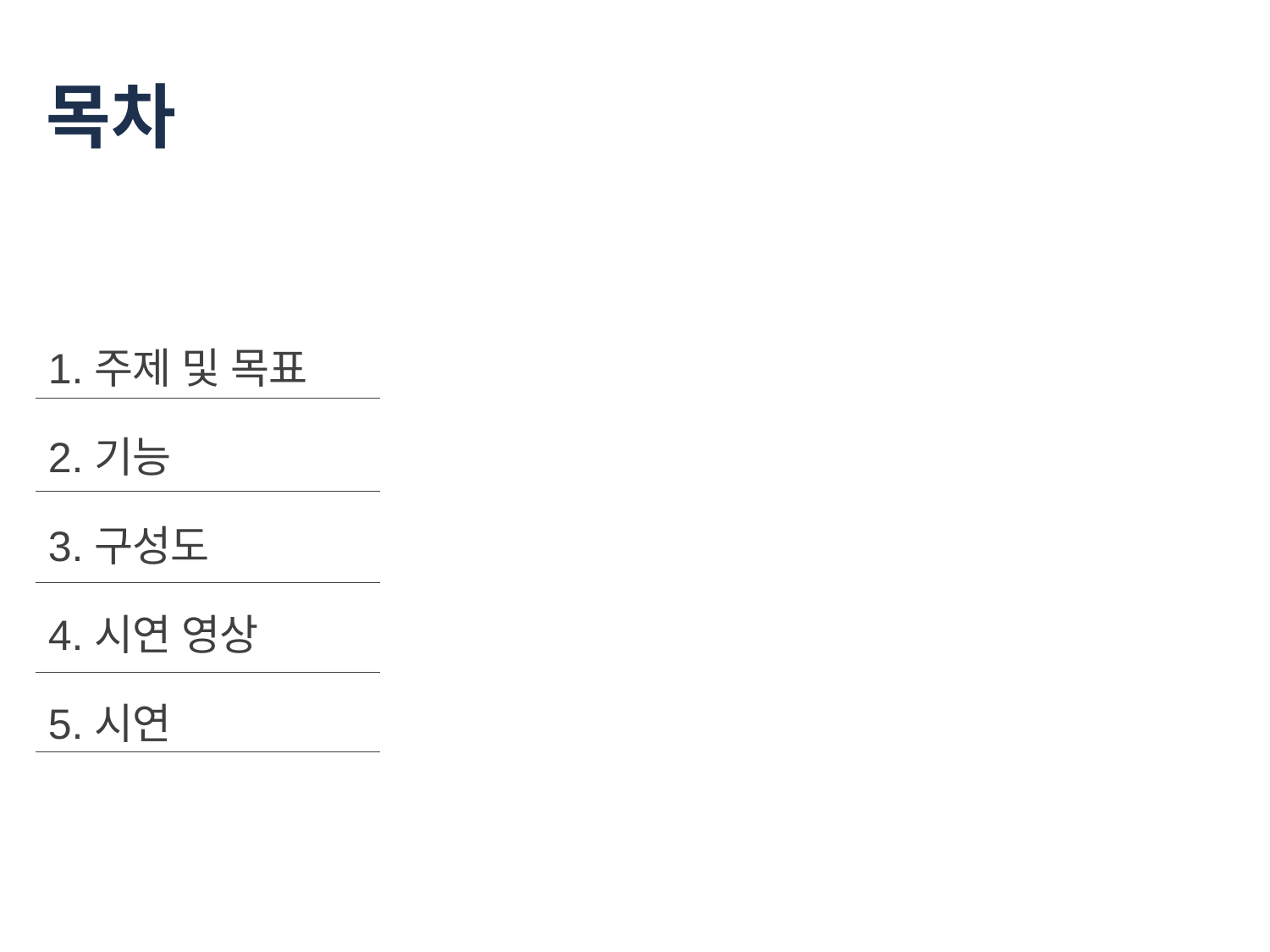

# 목차
주제 및 목표
기능
구성도
시연 영상
시연